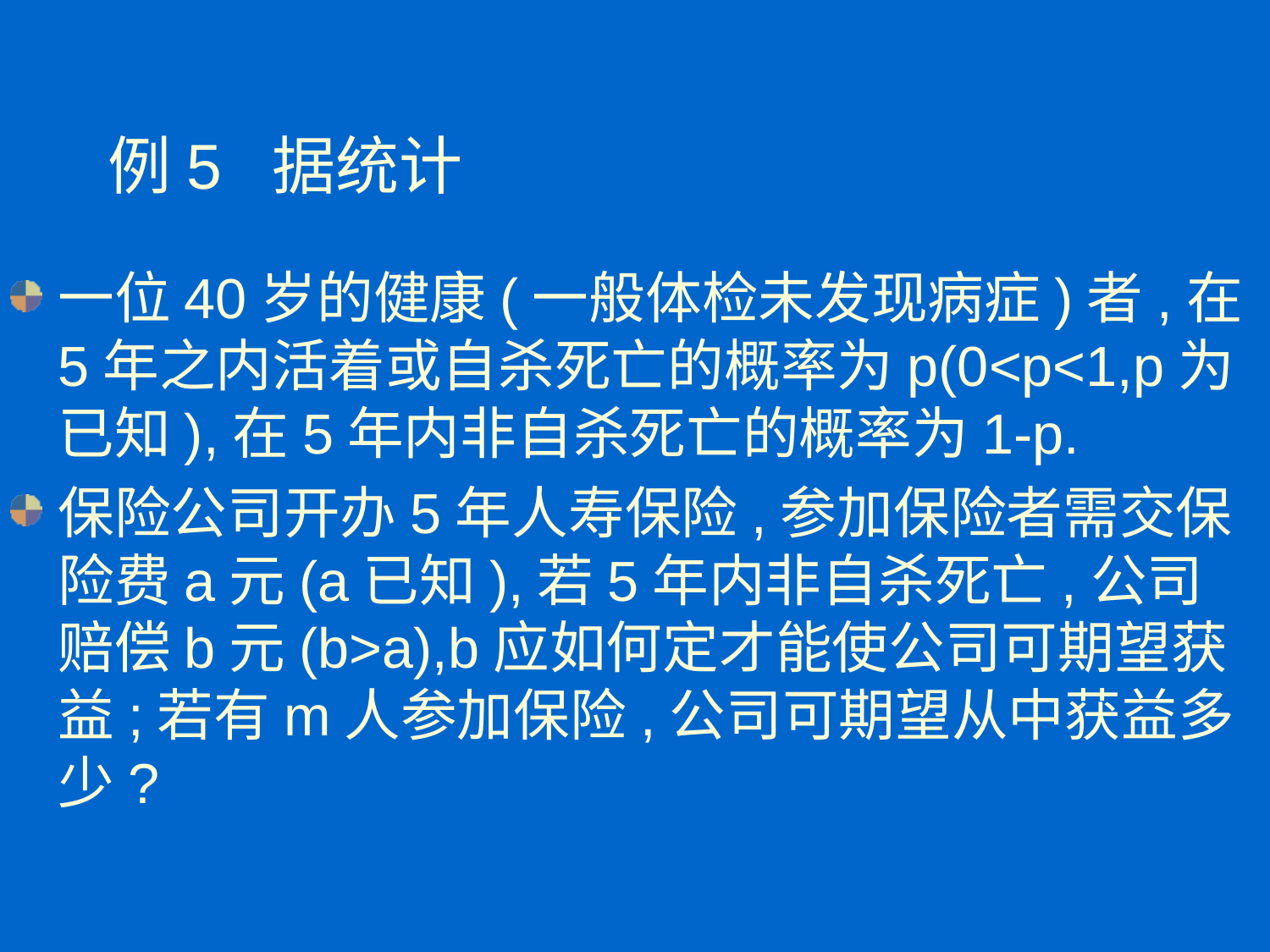

# 例5  据统计
一位40岁的健康(一般体检未发现病症)者,在5年之内活着或自杀死亡的概率为p(0<p<1,p为已知),在5年内非自杀死亡的概率为1-p.
保险公司开办5年人寿保险,参加保险者需交保险费a元(a已知),若5年内非自杀死亡,公司赔偿b元(b>a),b应如何定才能使公司可期望获益;若有m人参加保险,公司可期望从中获益多少?